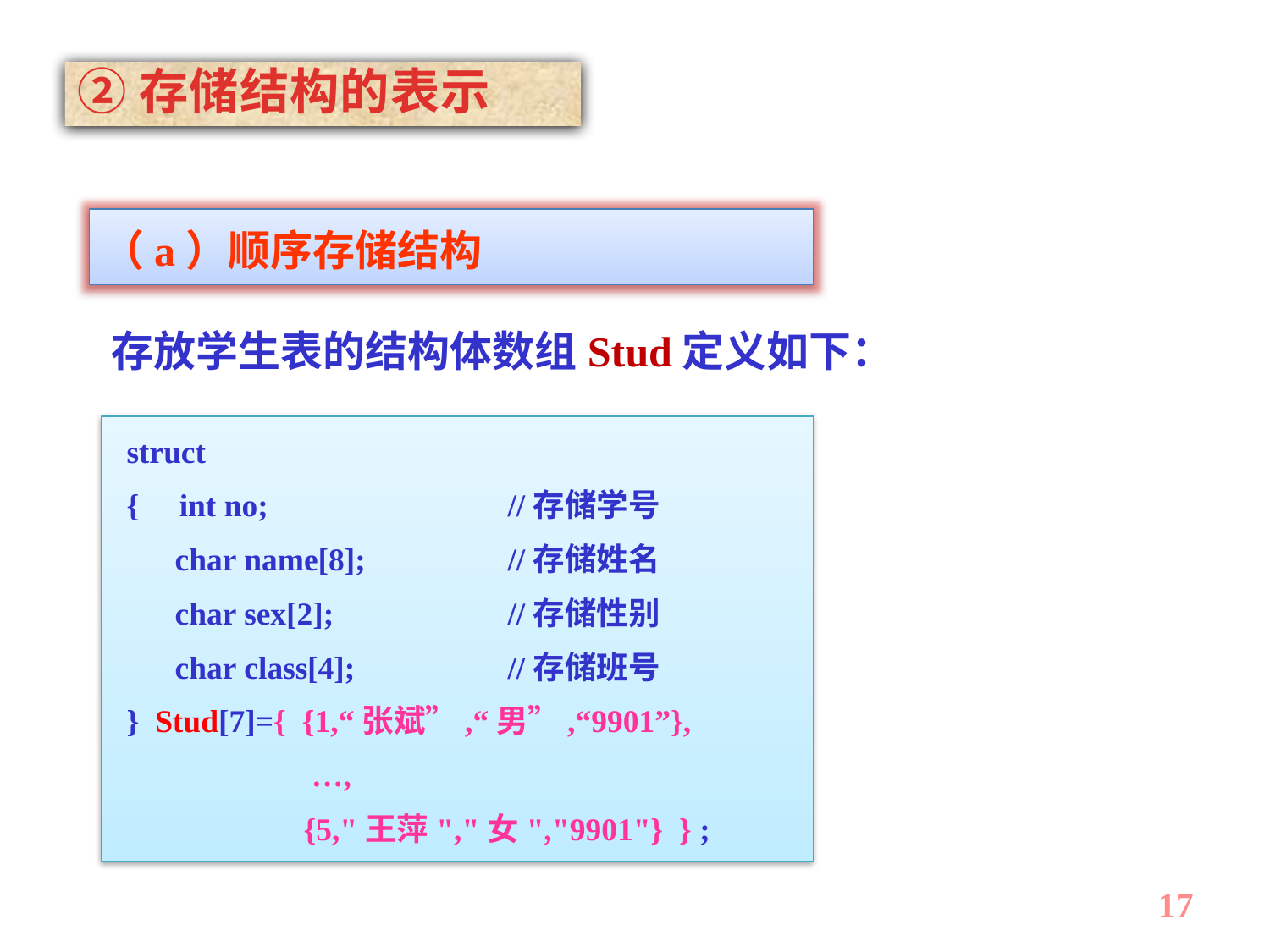

②存储结构的表示
（a）顺序存储结构
存放学生表的结构体数组Stud定义如下：
struct
{     int no;          		//存储学号
      char name[8];    	//存储姓名
      char sex[2];     		//存储性别
      char class[4];   		//存储班号
}  Stud[7]={  {1,“张斌”,“男”,“9901”},
                       …,
                      {5,"王萍","女","9901"}  } ;
17